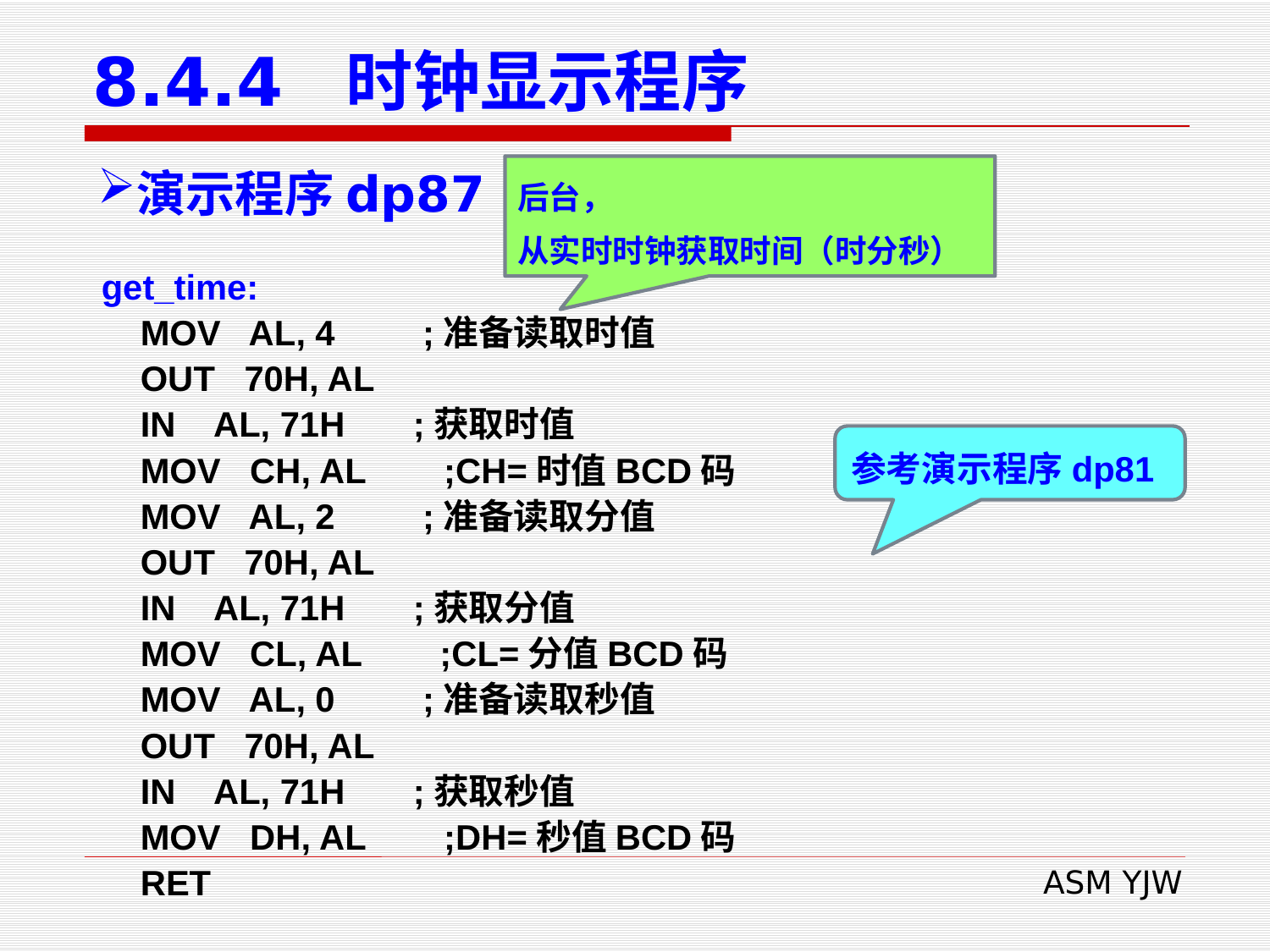

# 8.4.4  时钟显示程序
演示程序dp87
后台，
从实时时钟获取时间（时分秒）
get_time:
    MOV   AL, 4         ;准备读取时值
    OUT   70H, AL
    IN    AL, 71H       ;获取时值
    MOV   CH, AL        ;CH=时值BCD码
    MOV   AL, 2         ;准备读取分值
    OUT   70H, AL
    IN    AL, 71H       ;获取分值
    MOV   CL, AL        ;CL=分值BCD码
    MOV   AL, 0         ;准备读取秒值
    OUT   70H, AL
    IN    AL, 71H       ;获取秒值
    MOV   DH, AL        ;DH=秒值BCD码
    RET
参考演示程序dp81